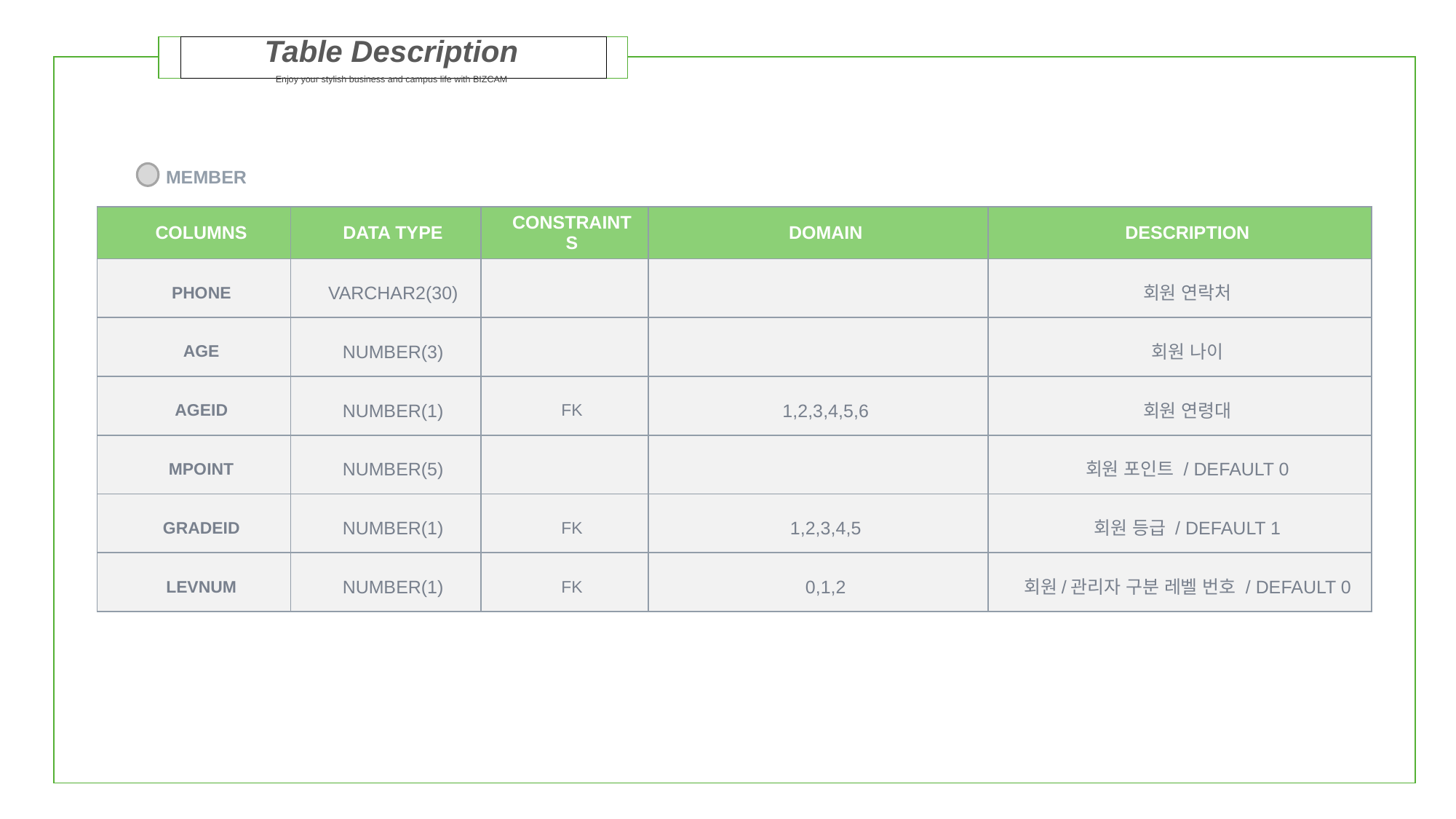

Table Description
Enjoy your stylish business and campus life with BIZCAM
|  |  |  |
| --- | --- | --- |

MEMBER

| COLUMNS | DATA TYPE | CONSTRAINTS | DOMAIN | DESCRIPTION |
| --- | --- | --- | --- | --- |
| PHONE | VARCHAR2(30) |  |  | 회원 연락처 |
| AGE | NUMBER(3) |  |  | 회원 나이 |
| AGEID | NUMBER(1) | FK | 1,2,3,4,5,6 | 회원 연령대 |
| MPOINT | NUMBER(5) |  |  | 회원 포인트 / DEFAULT 0 |
| GRADEID | NUMBER(1) | FK | 1,2,3,4,5 | 회원 등급 / DEFAULT 1 |
| LEVNUM | NUMBER(1) | FK | 0,1,2 | 회원/관리자 구분 레벨 번호 / DEFAULT 0 |